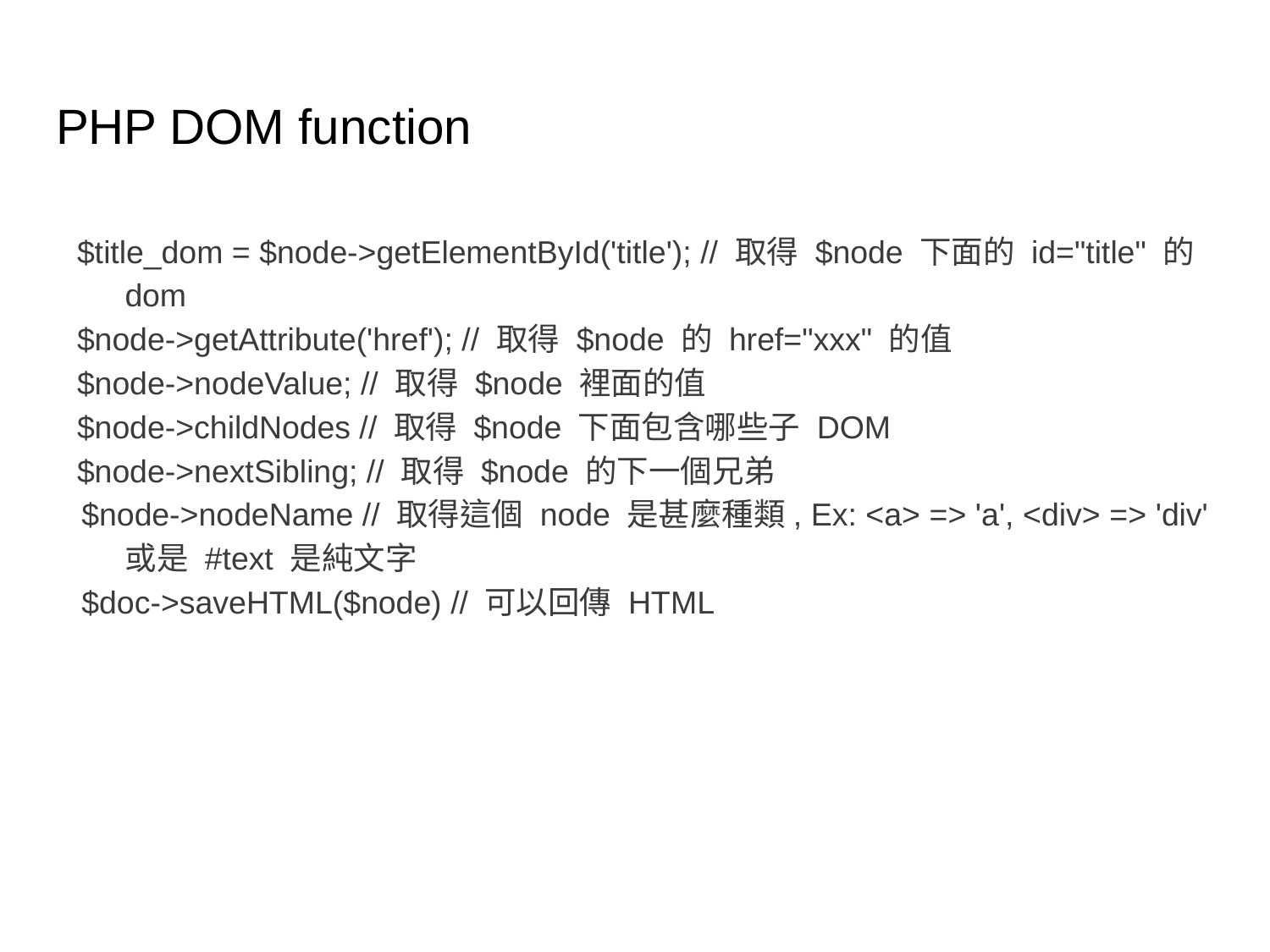

# PHP DOM function
$title_dom = $node->getElementById('title'); // 取得 $node 下面的 id="title" 的 dom
$node->getAttribute('href'); // 取得 $node 的 href="xxx" 的值
$node->nodeValue; // 取得 $node 裡面的值
$node->childNodes // 取得 $node 下面包含哪些子 DOM
$node->nextSibling; // 取得 $node 的下一個兄弟
$node->nodeName // 取得這個 node 是甚麼種類, Ex: <a> => 'a', <div> => 'div' 或是 #text 是純文字
$doc->saveHTML($node) // 可以回傳 HTML